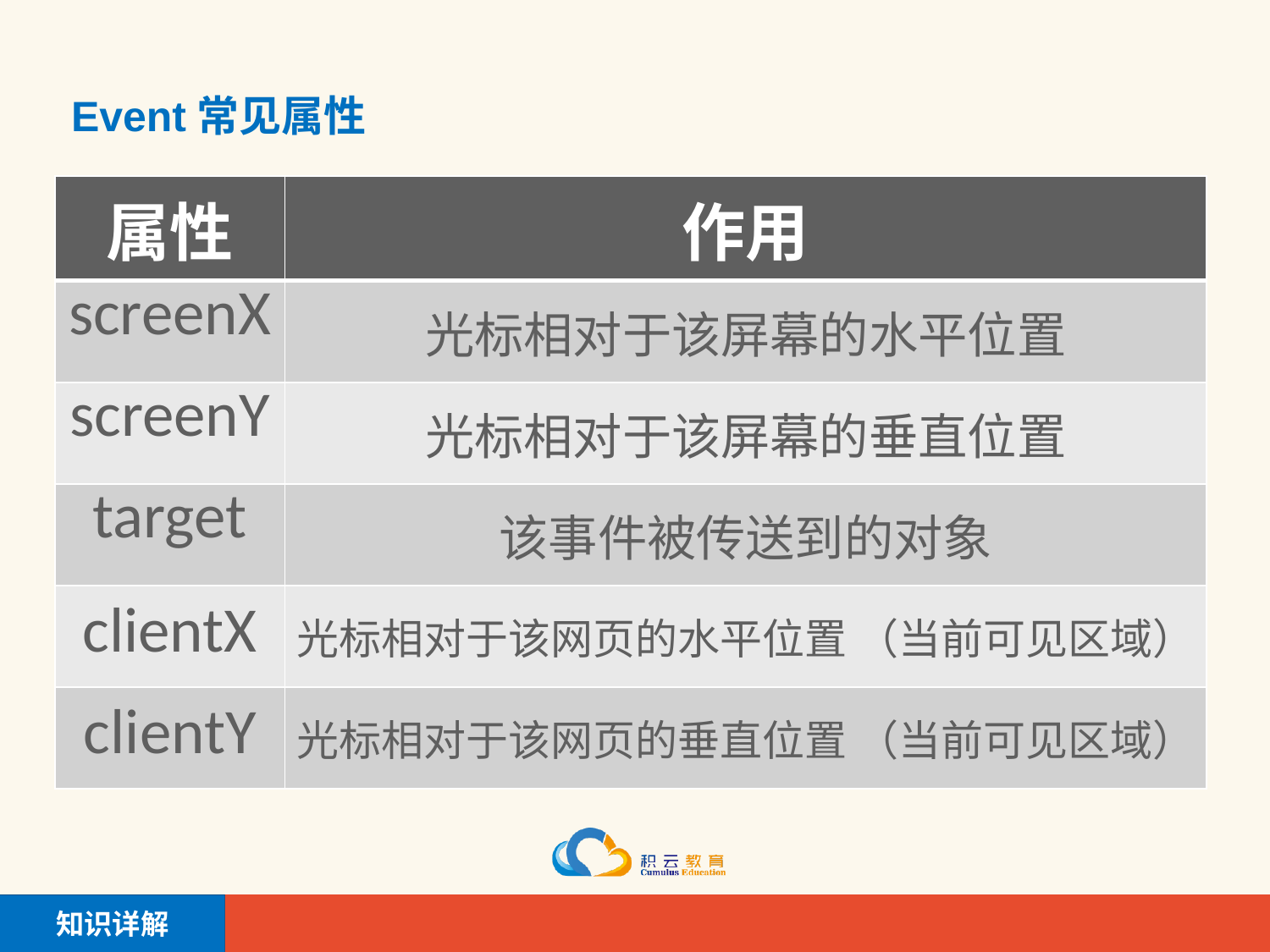

# Event常见属性
| 属性 | 作用 |
| --- | --- |
| screenX | 光标相对于该屏幕的水平位置 |
| screenY | 光标相对于该屏幕的垂直位置 |
| target | 该事件被传送到的对象 |
| clientX | 光标相对于该网页的水平位置 （当前可见区域） |
| clientY | 光标相对于该网页的垂直位置 （当前可见区域） |